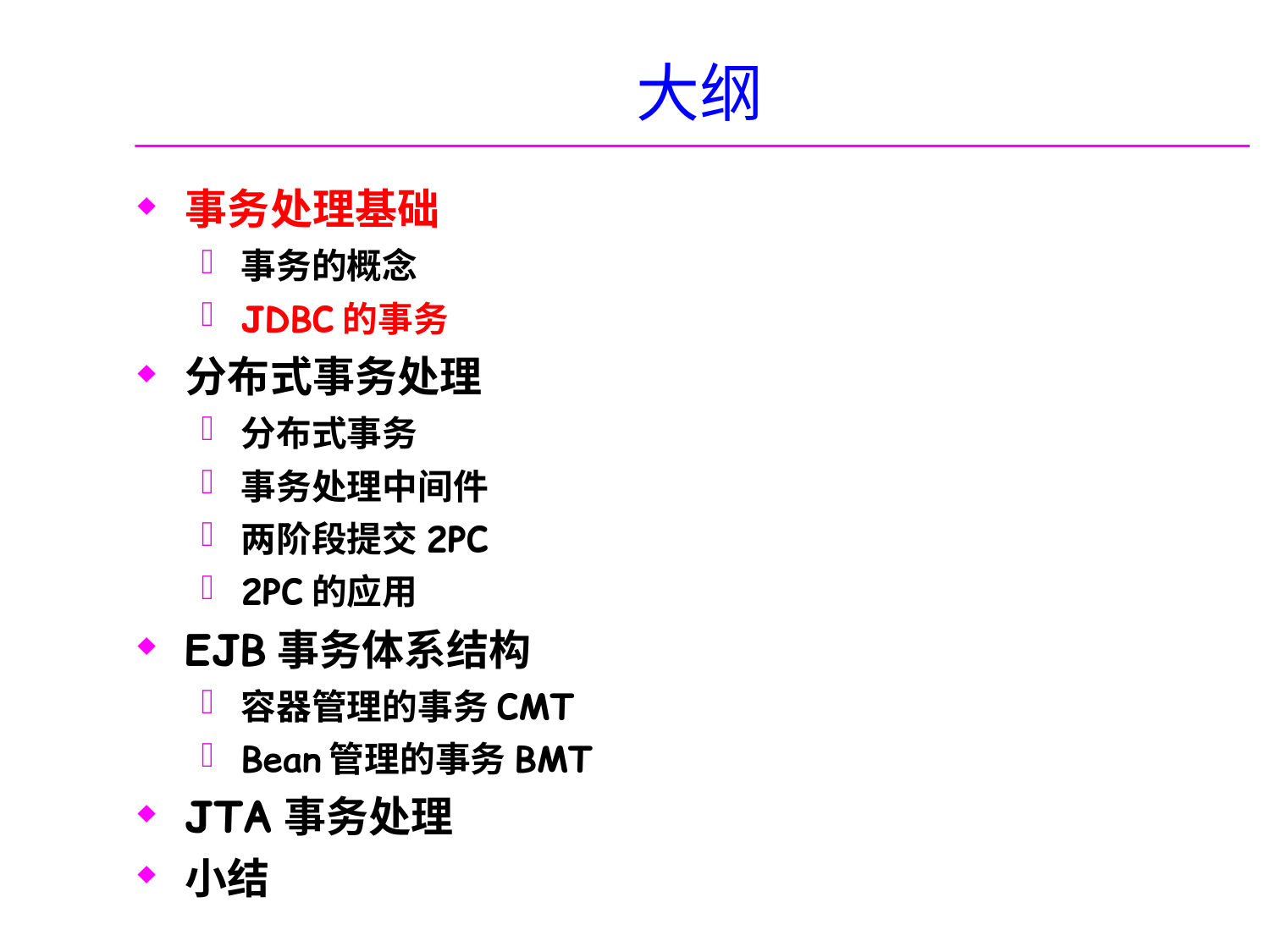

# 大纲
事务处理基础
事务的概念
JDBC的事务
分布式事务处理
分布式事务
事务处理中间件
两阶段提交2PC
2PC的应用
EJB事务体系结构
容器管理的事务CMT
Bean管理的事务BMT
JTA事务处理
小结

8